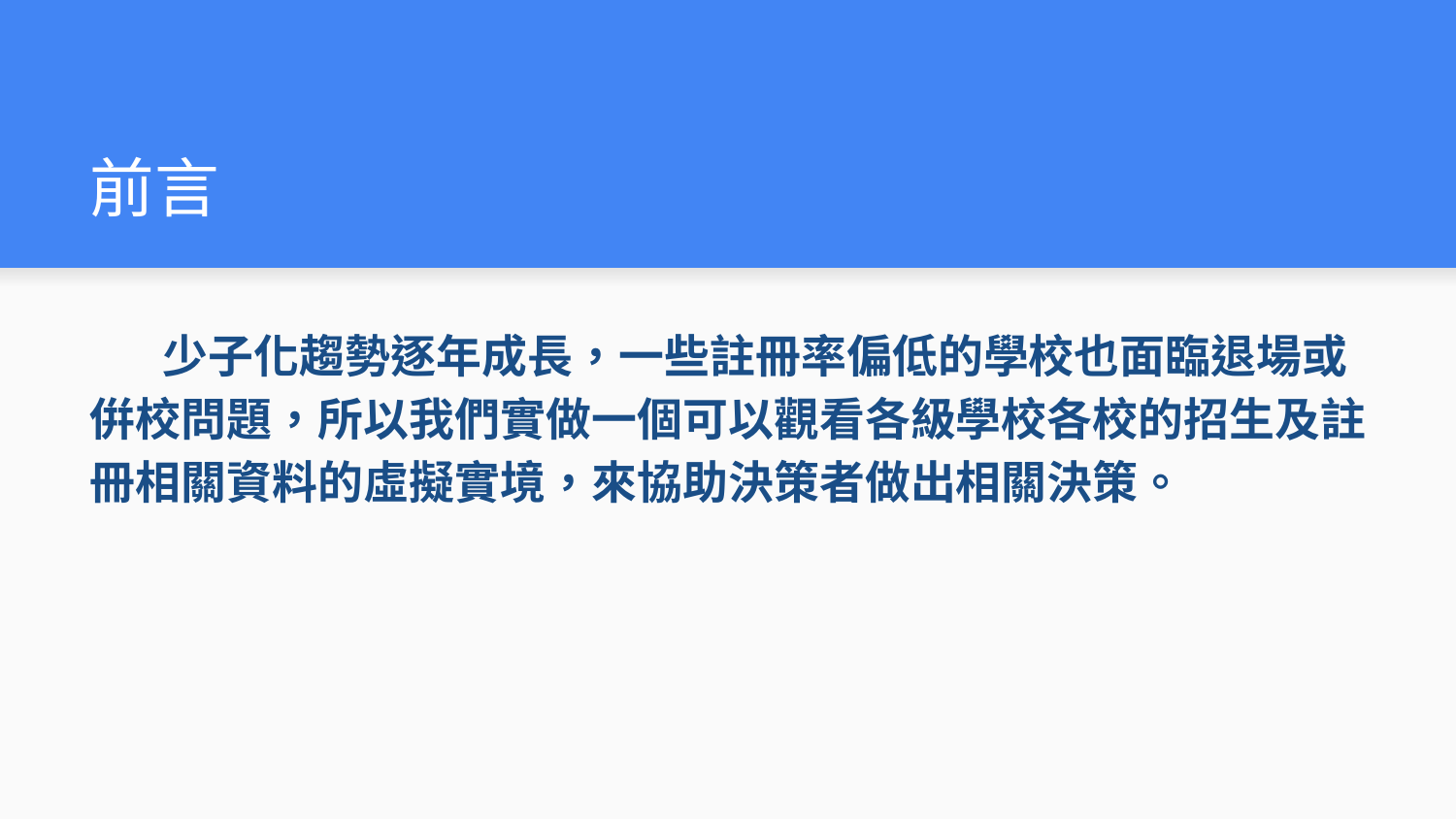

# 前言
　　少子化趨勢逐年成長，一些註冊率偏低的學校也面臨退場或倂校問題，所以我們實做一個可以觀看各級學校各校的招生及註冊相關資料的虛擬實境，來協助決策者做出相關決策。